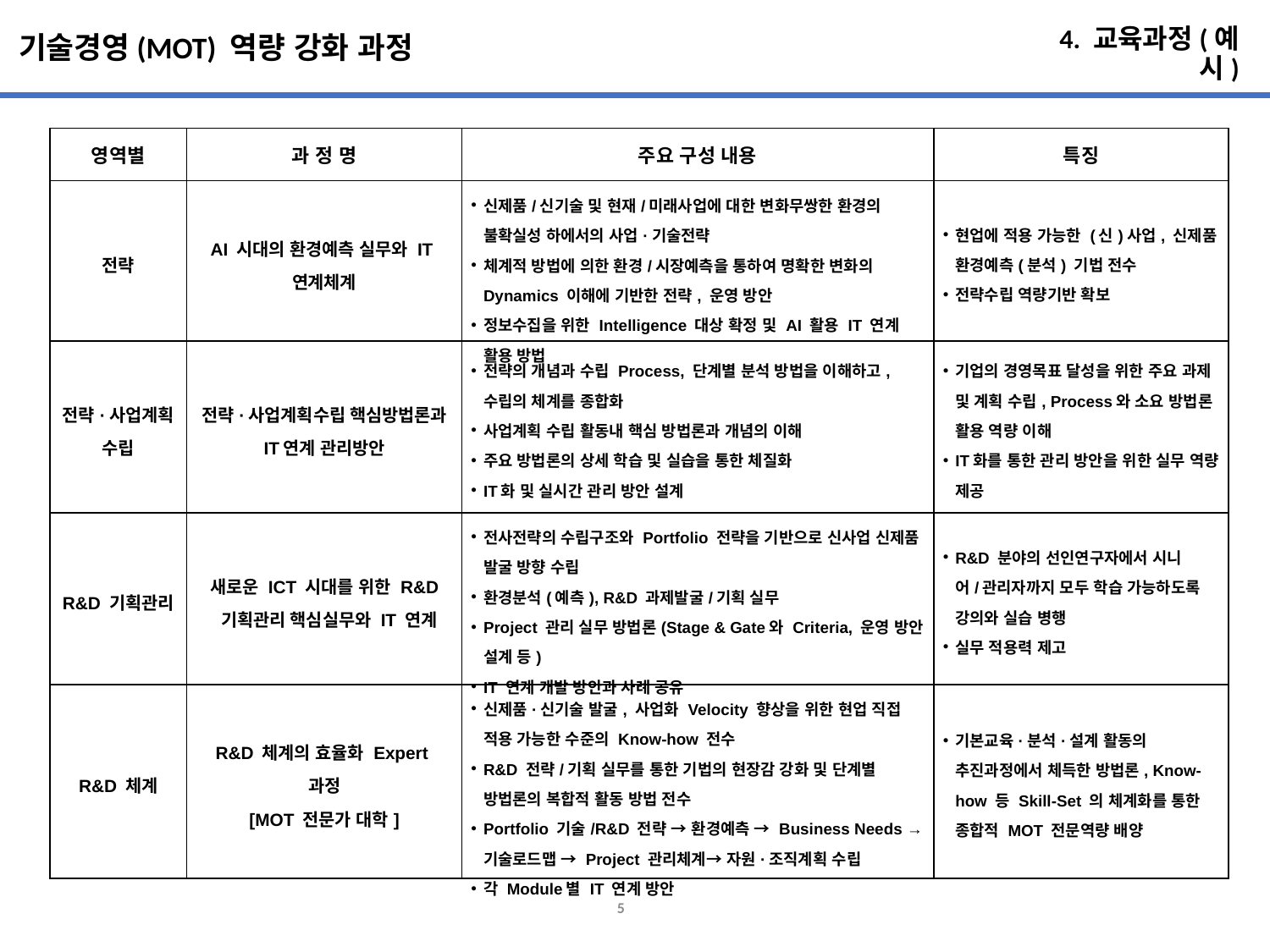

기술경영(MOT) 역량 강화 과정
# 4. 교육과정(예시)
| 영역별 | 과 정 명 | 주요 구성 내용 | 특징 |
| --- | --- | --- | --- |
| 전략 | AI 시대의 환경예측 실무와 IT 연계체계 | 신제품/신기술 및 현재/미래사업에 대한 변화무쌍한 환경의 불확실성 하에서의 사업·기술전략 체계적 방법에 의한 환경/시장예측을 통하여 명확한 변화의 Dynamics 이해에 기반한 전략, 운영 방안 정보수집을 위한 Intelligence 대상 확정 및 AI 활용 IT 연계 활용 방법 | 현업에 적용 가능한 (신)사업, 신제품 환경예측(분석) 기법 전수 전략수립 역량기반 확보 |
| 전략·사업계획 수립 | 전략·사업계획수립 핵심방법론과 IT연계 관리방안 | 전략의 개념과 수립 Process, 단계별 분석 방법을 이해하고, 수립의 체계를 종합화 사업계획 수립 활동내 핵심 방법론과 개념의 이해 주요 방법론의 상세 학습 및 실습을 통한 체질화 IT화 및 실시간 관리 방안 설계 | 기업의 경영목표 달성을 위한 주요 과제 및 계획 수립, Process와 소요 방법론 활용 역량 이해 IT화를 통한 관리 방안을 위한 실무 역량 제공 |
| R&D 기획관리 | 새로운 ICT 시대를 위한 R&D 기획관리 핵심실무와 IT 연계 | 전사전략의 수립구조와 Portfolio 전략을 기반으로 신사업 신제품 발굴 방향 수립 환경분석(예측), R&D 과제발굴/기획 실무 Project 관리 실무 방법론(Stage & Gate와 Criteria, 운영 방안 설계 등) IT 연계 개발 방안과 사례 공유 | R&D 분야의 선인연구자에서 시니어/관리자까지 모두 학습 가능하도록 강의와 실습 병행 실무 적용력 제고 |
| R&D 체계 | R&D 체계의 효율화 Expert 과정 [MOT 전문가 대학] | 신제품·신기술 발굴, 사업화 Velocity 향상을 위한 현업 직접 적용 가능한 수준의 Know-how 전수 R&D 전략/기획 실무를 통한 기법의 현장감 강화 및 단계별 방법론의 복합적 활동 방법 전수 Portfolio 기술/R&D 전략 → 환경예측 → Business Needs → 기술로드맵 → Project 관리체계→ 자원·조직계획 수립 각 Module별 IT 연계 방안 | 기본교육·분석·설계 활동의 추진과정에서 체득한 방법론, Know-how 등 Skill-Set 의 체계화를 통한 종합적 MOT 전문역량 배양 |
5